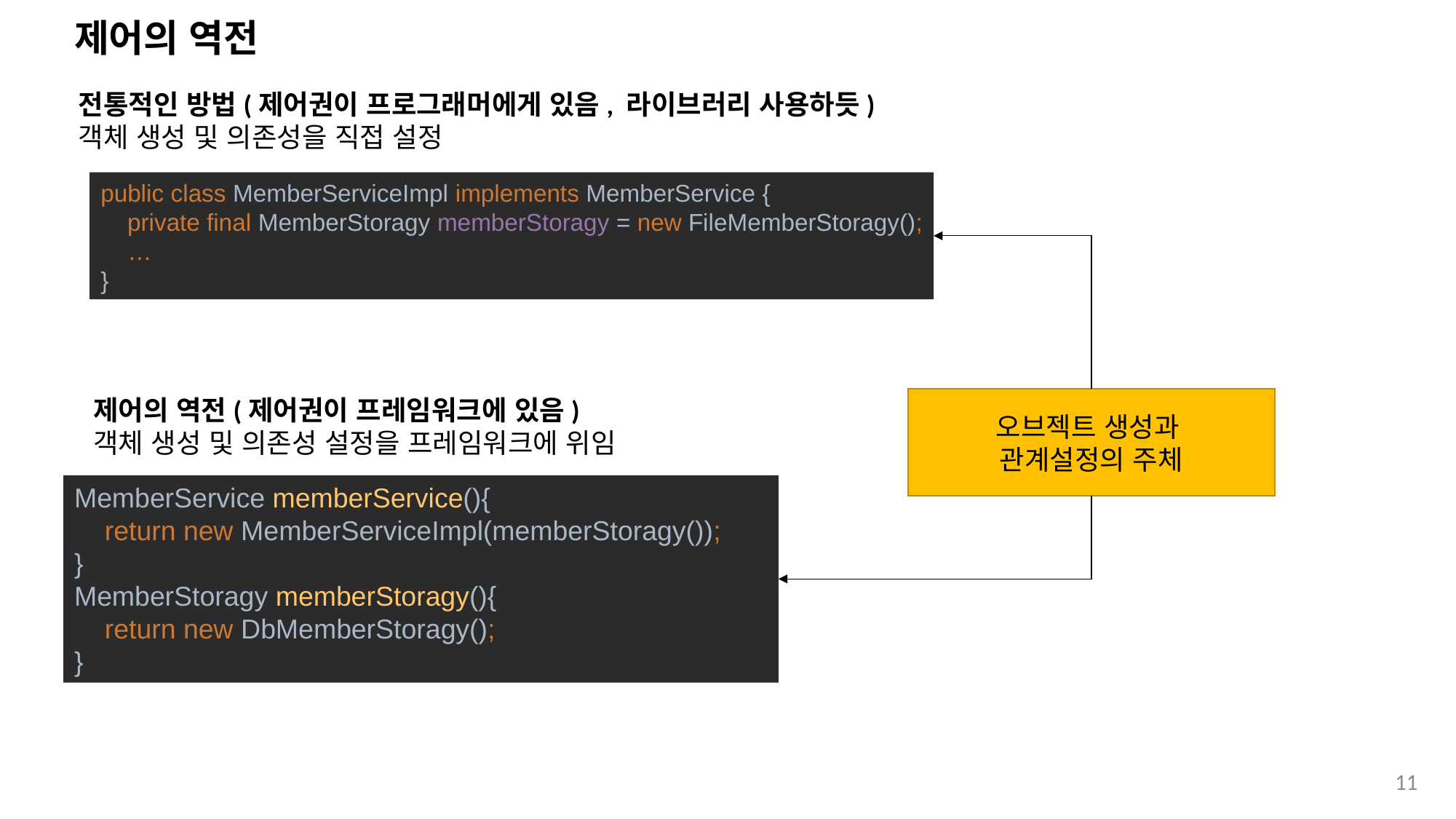

# 제어의 역전
전통적인 방법(제어권이 프로그래머에게 있음, 라이브러리 사용하듯)
객체 생성 및 의존성을 직접 설정
public class MemberServiceImpl implements MemberService {
    private final MemberStoragy memberStoragy = new FileMemberStoragy();
    …
}
제어의 역전(제어권이 프레임워크에 있음)
객체 생성 및 의존성 설정을 프레임워크에 위임
오브젝트 생성과
관계설정의 주체
MemberService memberService(){
    return new MemberServiceImpl(memberStoragy());
}
MemberStoragy memberStoragy(){
    return new DbMemberStoragy();
}
11